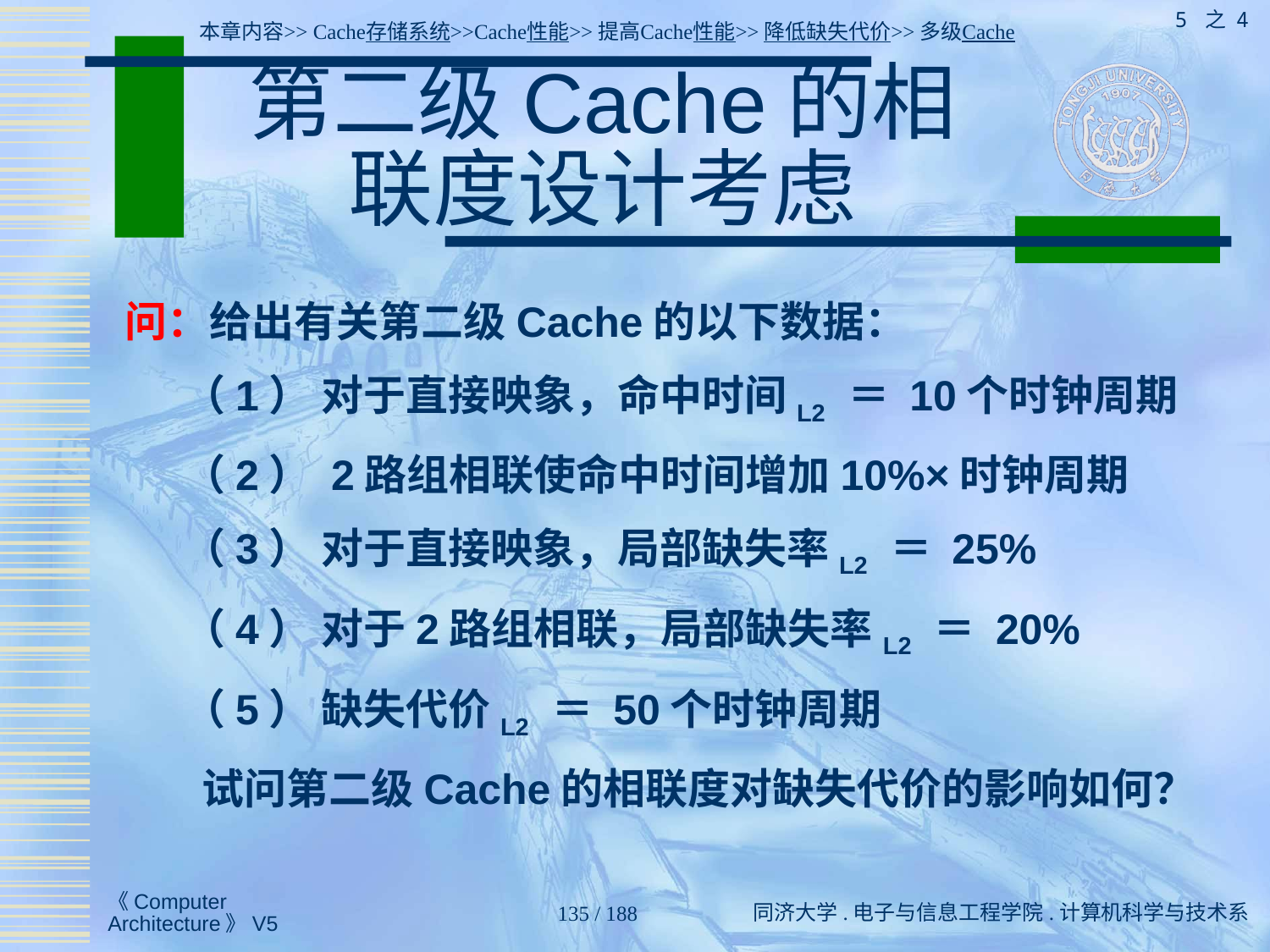

5 之 4
本章内容>> Cache存储系统>>Cache性能>>提高Cache性能>>降低缺失代价>>多级Cache
# 第二级Cache的相联度设计考虑
问：给出有关第二级Cache的以下数据：
     （1） 对于直接映象，命中时间L2 ＝ 10个时钟周期
     （2） 2路组相联使命中时间增加10%×时钟周期
     （3） 对于直接映象，局部缺失率L2 ＝ 25%
     （4） 对于2路组相联，局部缺失率L2 ＝ 20%
     （5） 缺失代价L2 ＝ 50个时钟周期
       试问第二级Cache的相联度对缺失代价的影响如何？